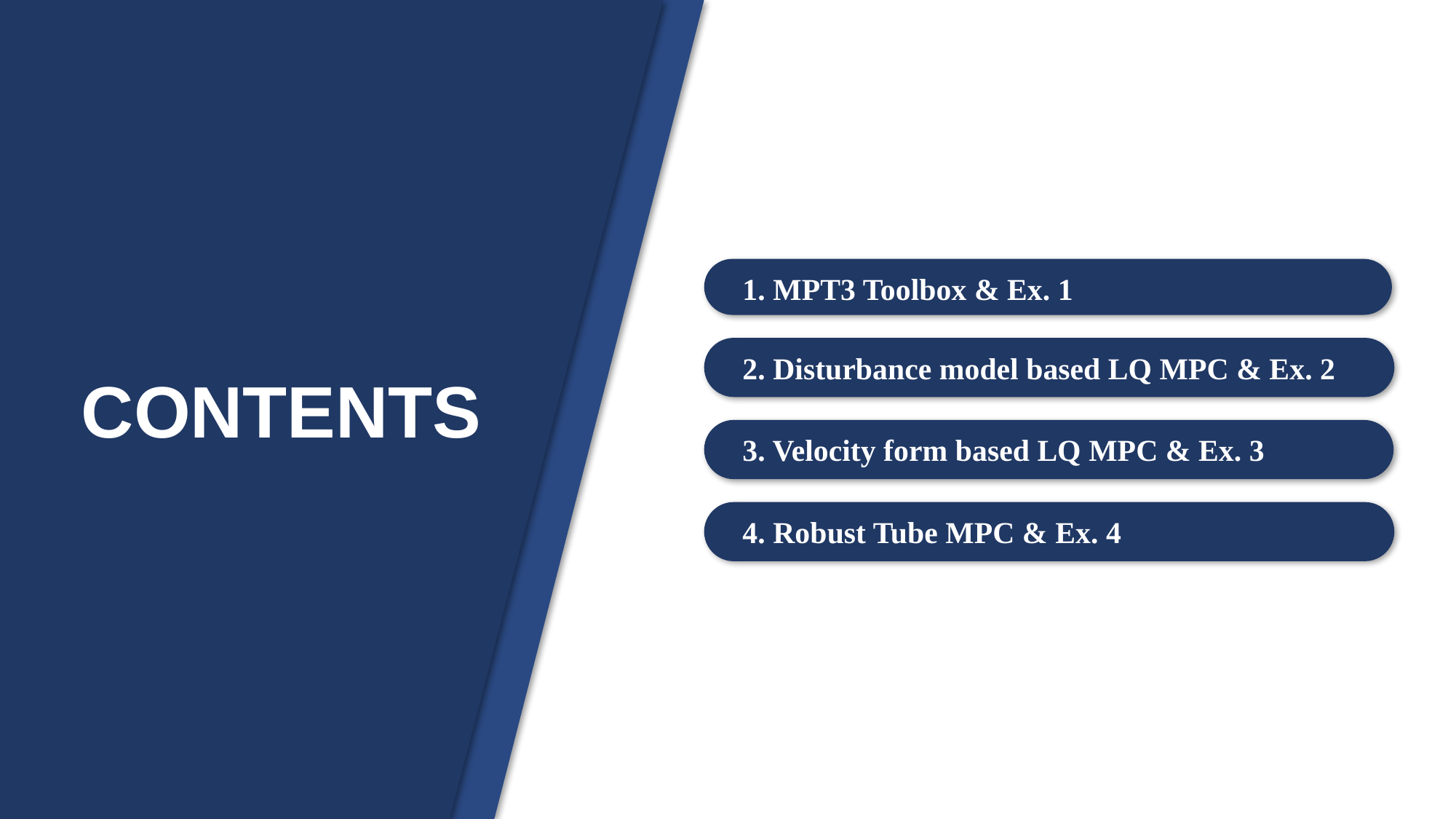

1. MPT3 Toolbox & Ex. 1
이 곳에 네번째 소제목을 적어주세요

2. Disturbance model based LQ MPC & Ex. 2
CONTENTS

3. Velocity form based LQ MPC & Ex. 3

4. Robust Tube MPC & Ex. 4